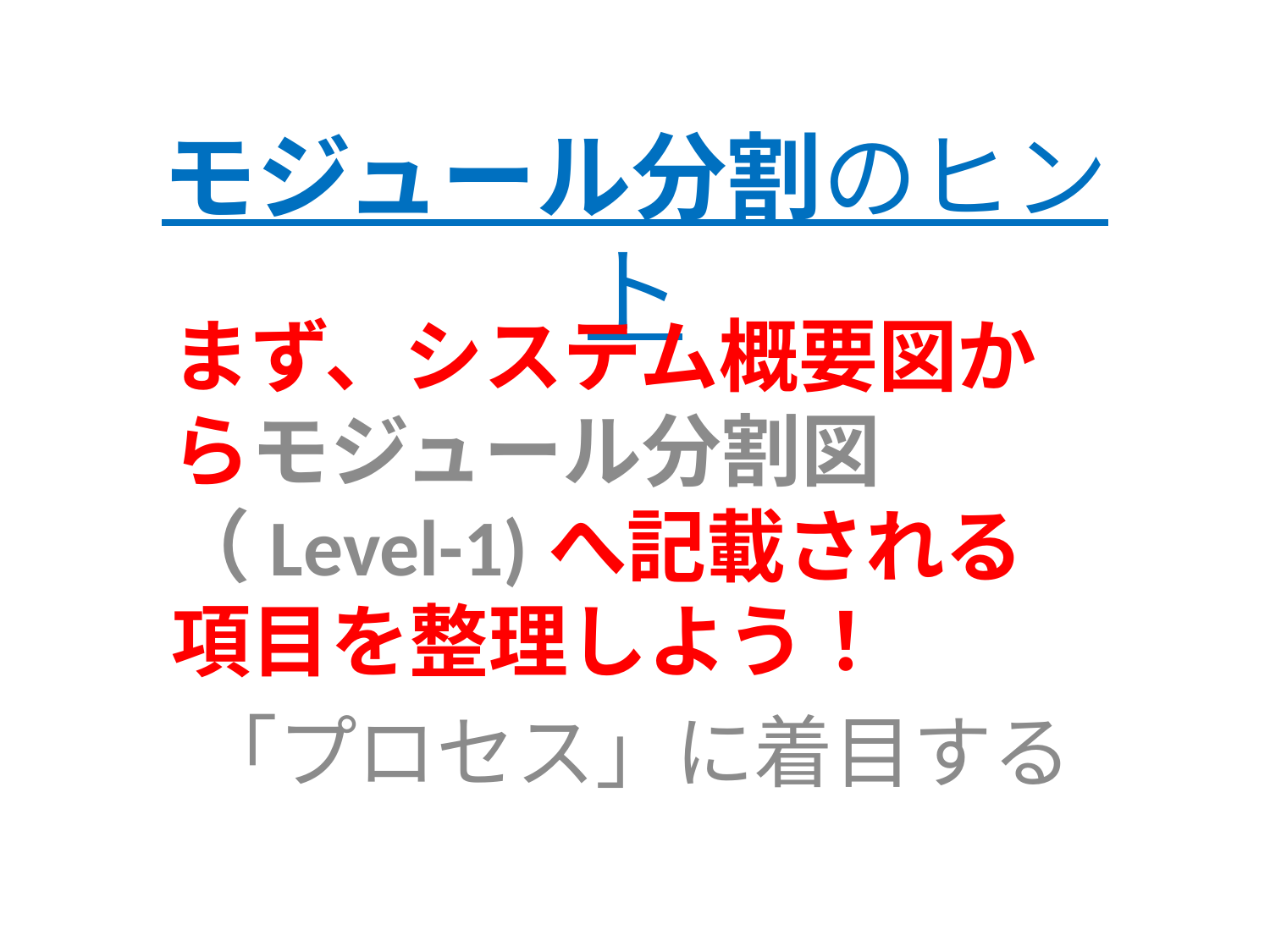

# モジュール分割のヒント
まず、システム概要図からモジュール分割図（Level-1)へ記載される項目を整理しよう！
「プロセス」に着目する